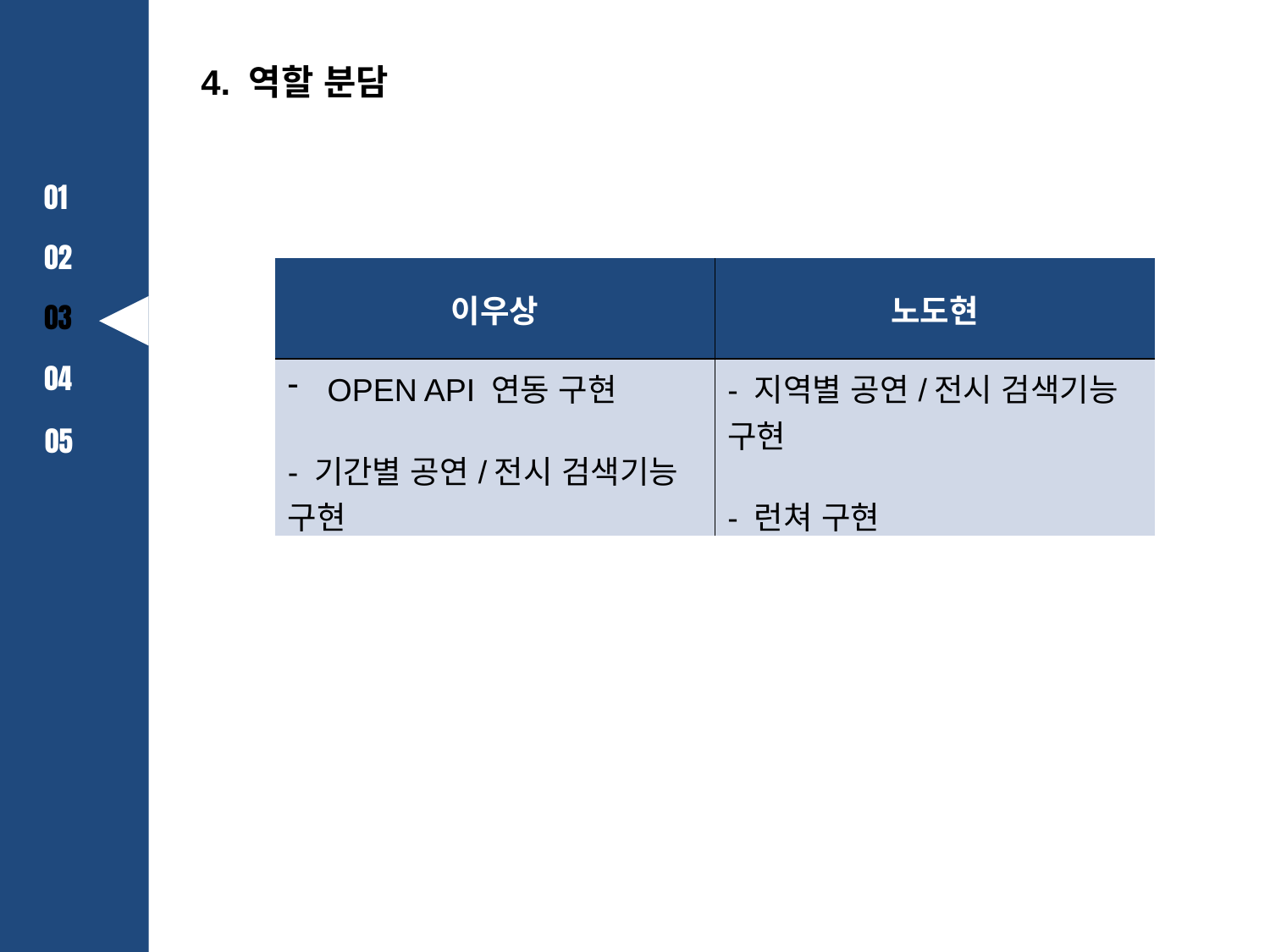

4. 역할 분담
01
02
| 이우상 | 노도현 |
| --- | --- |
| OPEN API 연동 구현 - 기간별 공연/전시 검색기능 구현 | - 지역별 공연/전시 검색기능 구현 - 런쳐 구현 |
03

04
05